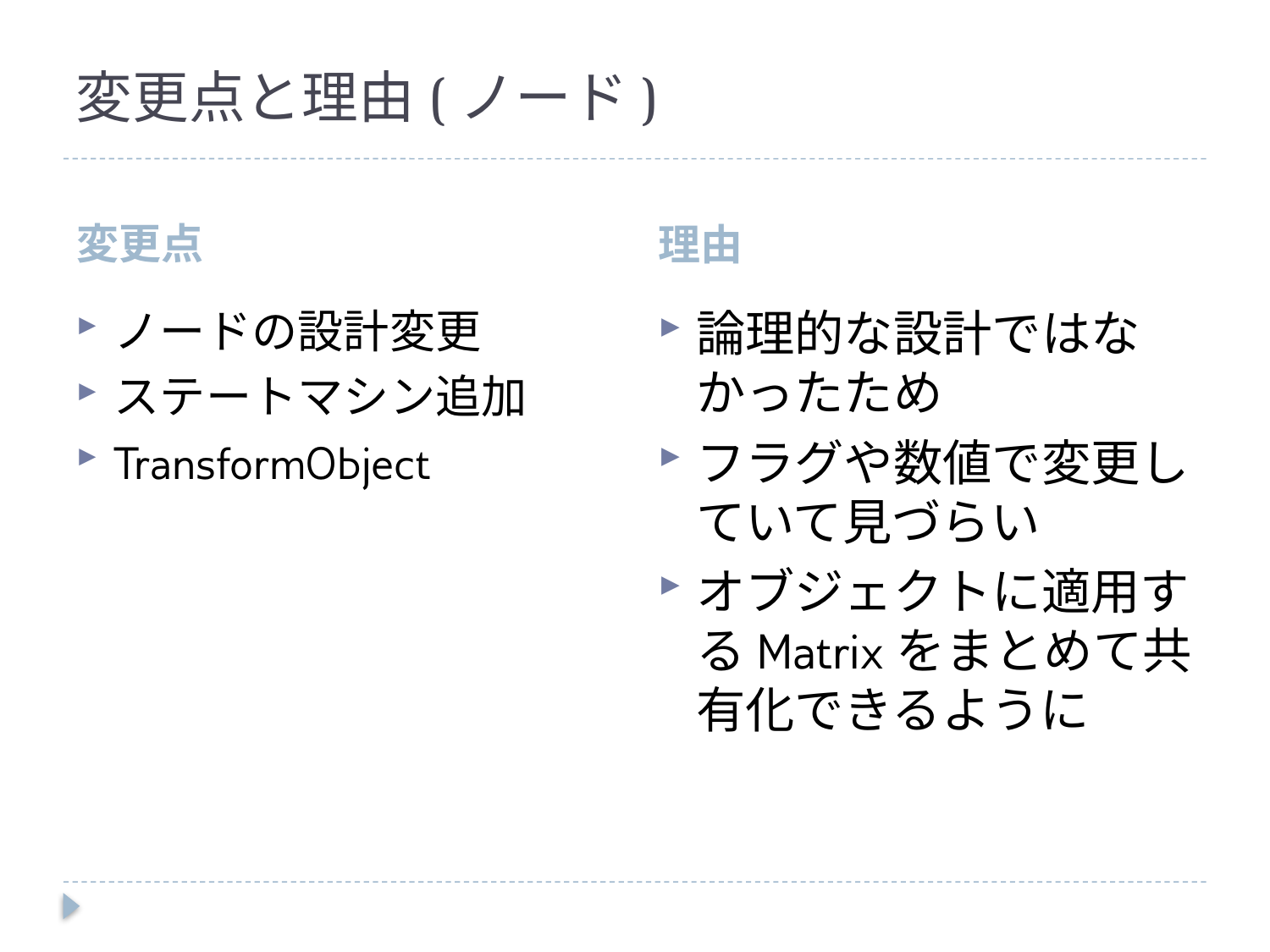

# 変更点と理由(ノード)
変更点
理由
ノードの設計変更
ステートマシン追加
TransformObject

論理的な設計ではなかったため
フラグや数値で変更していて見づらい
オブジェクトに適用するMatrixをまとめて共有化できるように